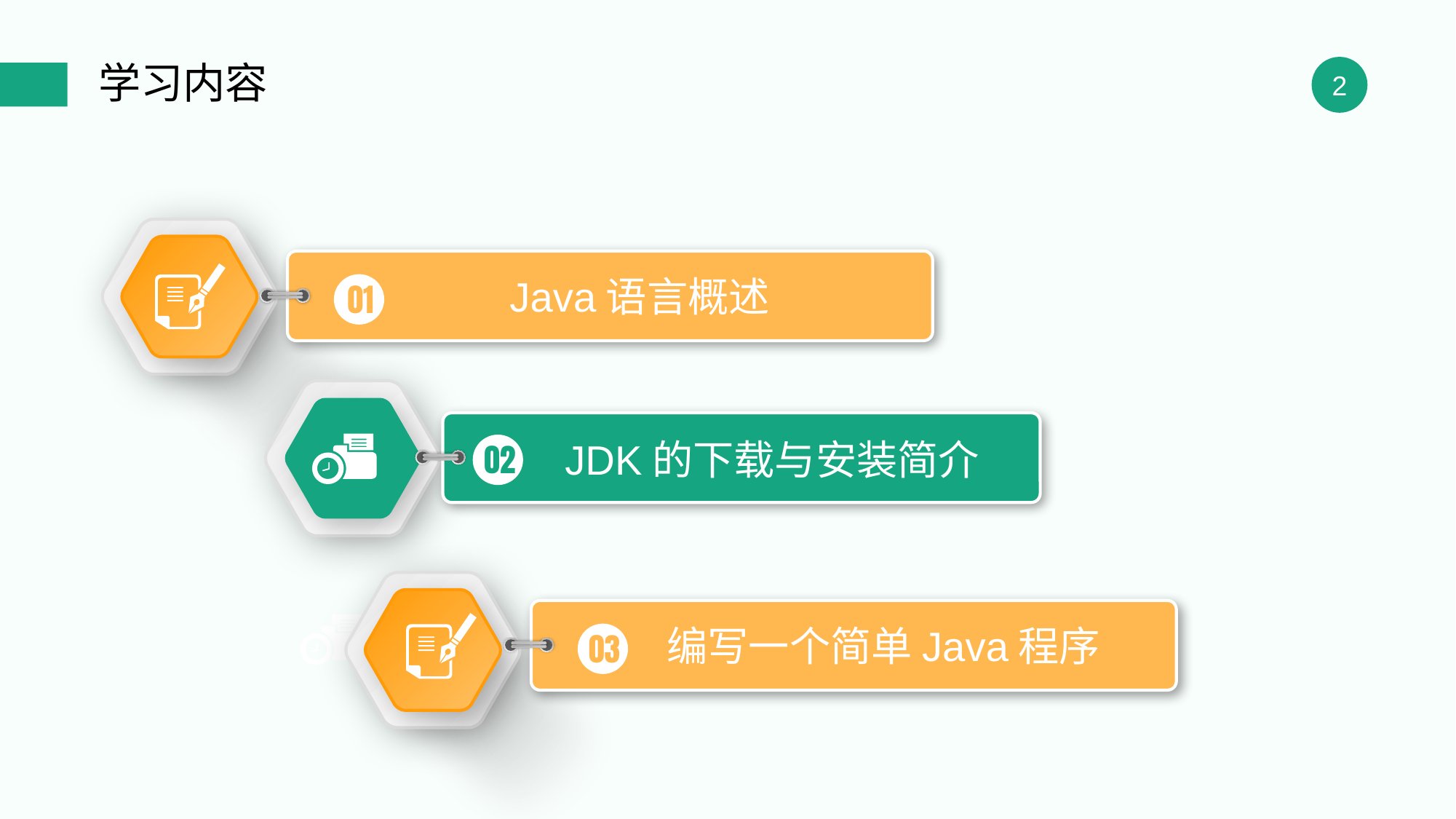

学习内容

Java语言概述

01

JDK的下载与安装简介

02

编写一个简单Java程序

03